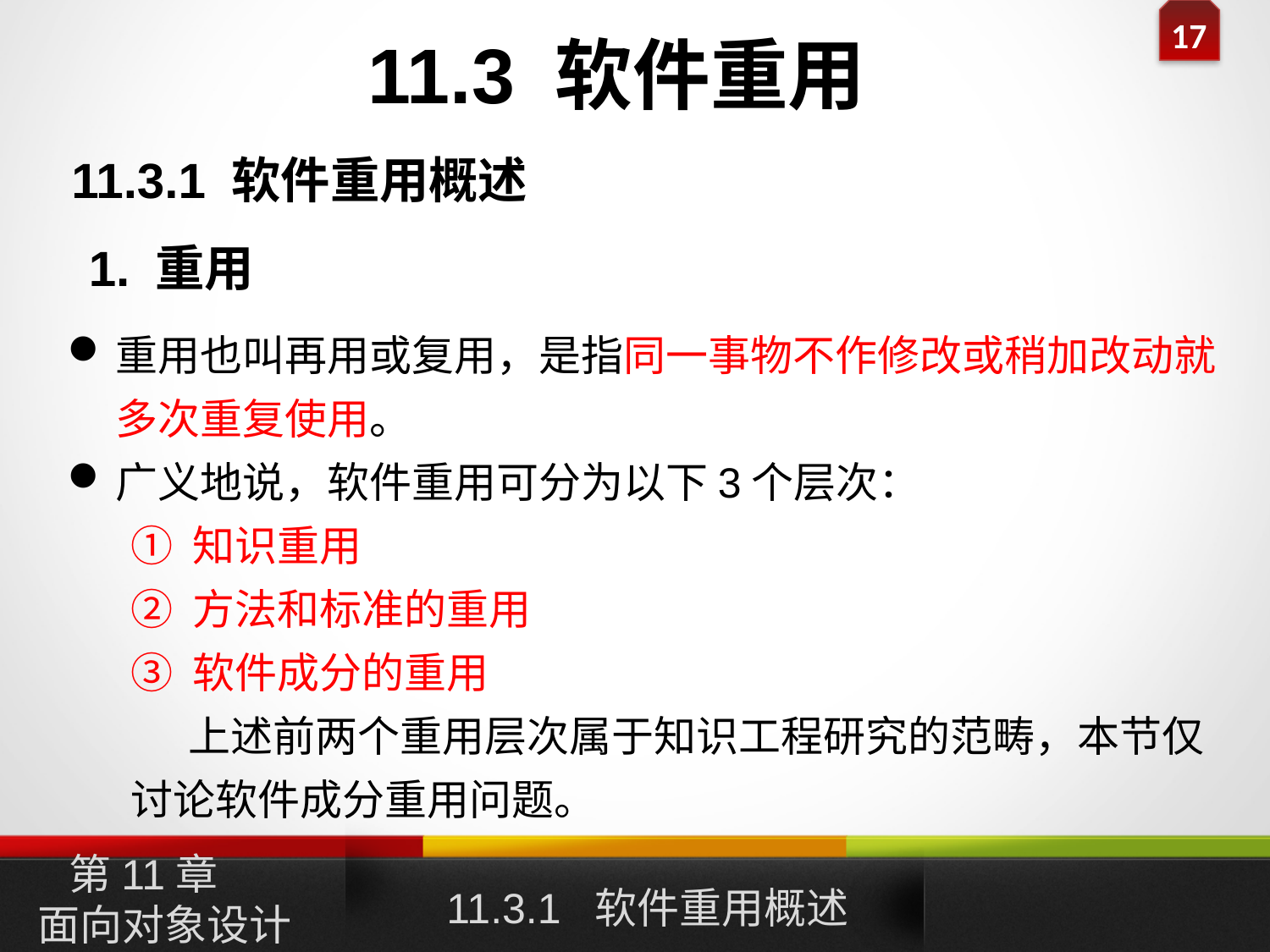

11.3 软件重用
# 11.3.1 软件重用概述
1. 重用
重用也叫再用或复用，是指同一事物不作修改或稍加改动就多次重复使用。
广义地说，软件重用可分为以下3个层次：
① 知识重用
② 方法和标准的重用
③ 软件成分的重用
     上述前两个重用层次属于知识工程研究的范畴，本节仅讨论软件成分重用问题。
11.3.1  软件重用概述